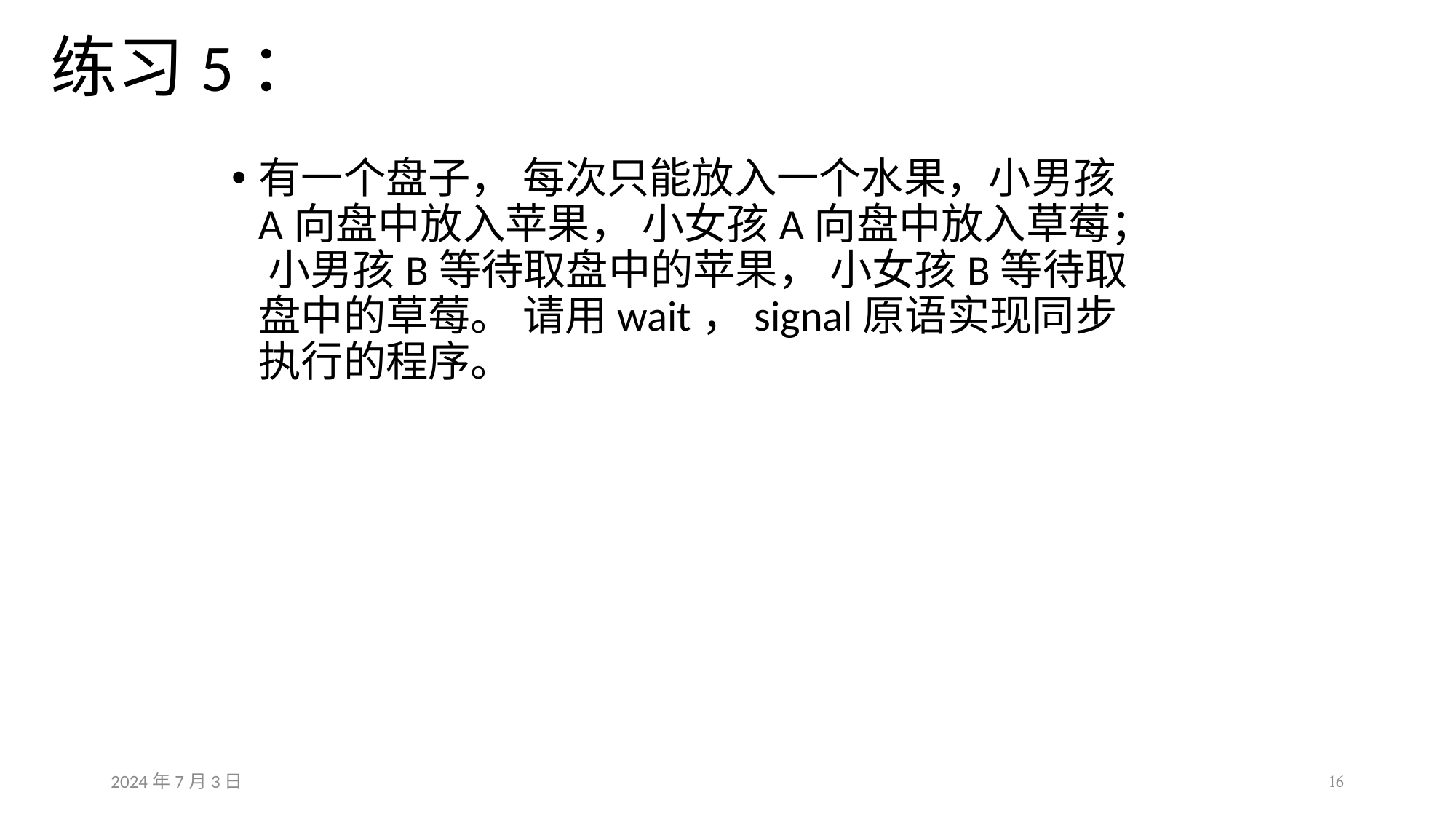

# 练习5：
有一个盘子， 每次只能放入一个水果，小男孩A向盘中放入苹果， 小女孩A向盘中放入草莓； 小男孩B等待取盘中的苹果， 小女孩B等待取盘中的草莓。 请用wait，signal原语实现同步执行的程序。
2024年7月3日
16